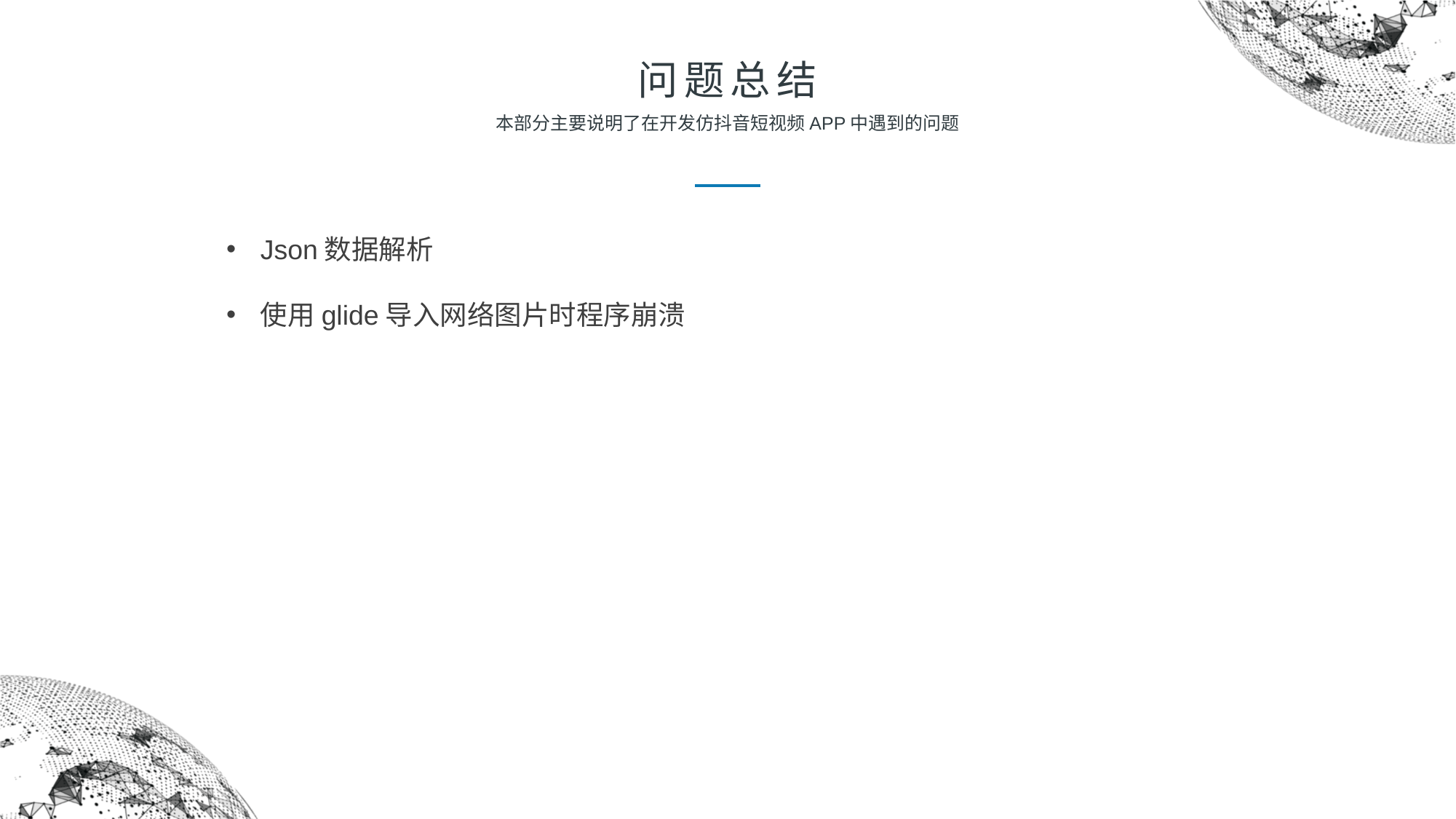

问题总结
本部分主要说明了在开发仿抖音短视频APP中遇到的问题
Json数据解析

使用glide导入网络图片时程序崩溃